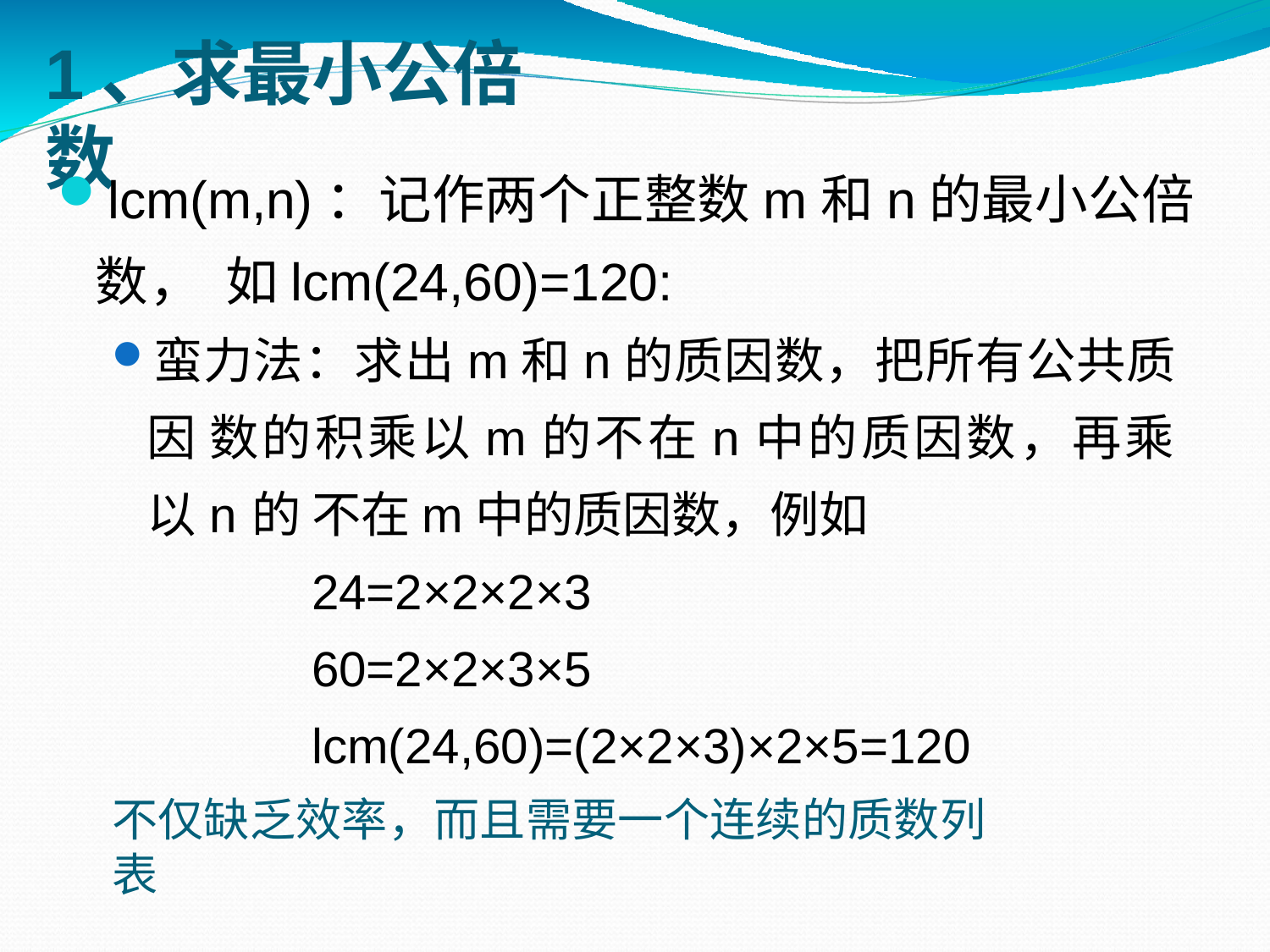

# 1、求最小公倍数
lcm(m,n)：记作两个正整数m和n的最小公倍数，  如lcm(24,60)=120:
蛮力法：求出m和n的质因数，把所有公共质因 数的积乘以m的不在n中的质因数，再乘以n的 不在m中的质因数，例如
24=2×2×2×3
60=2×2×3×5  lcm(24,60)=(2×2×3)×2×5=120
不仅缺乏效率，而且需要一个连续的质数列表